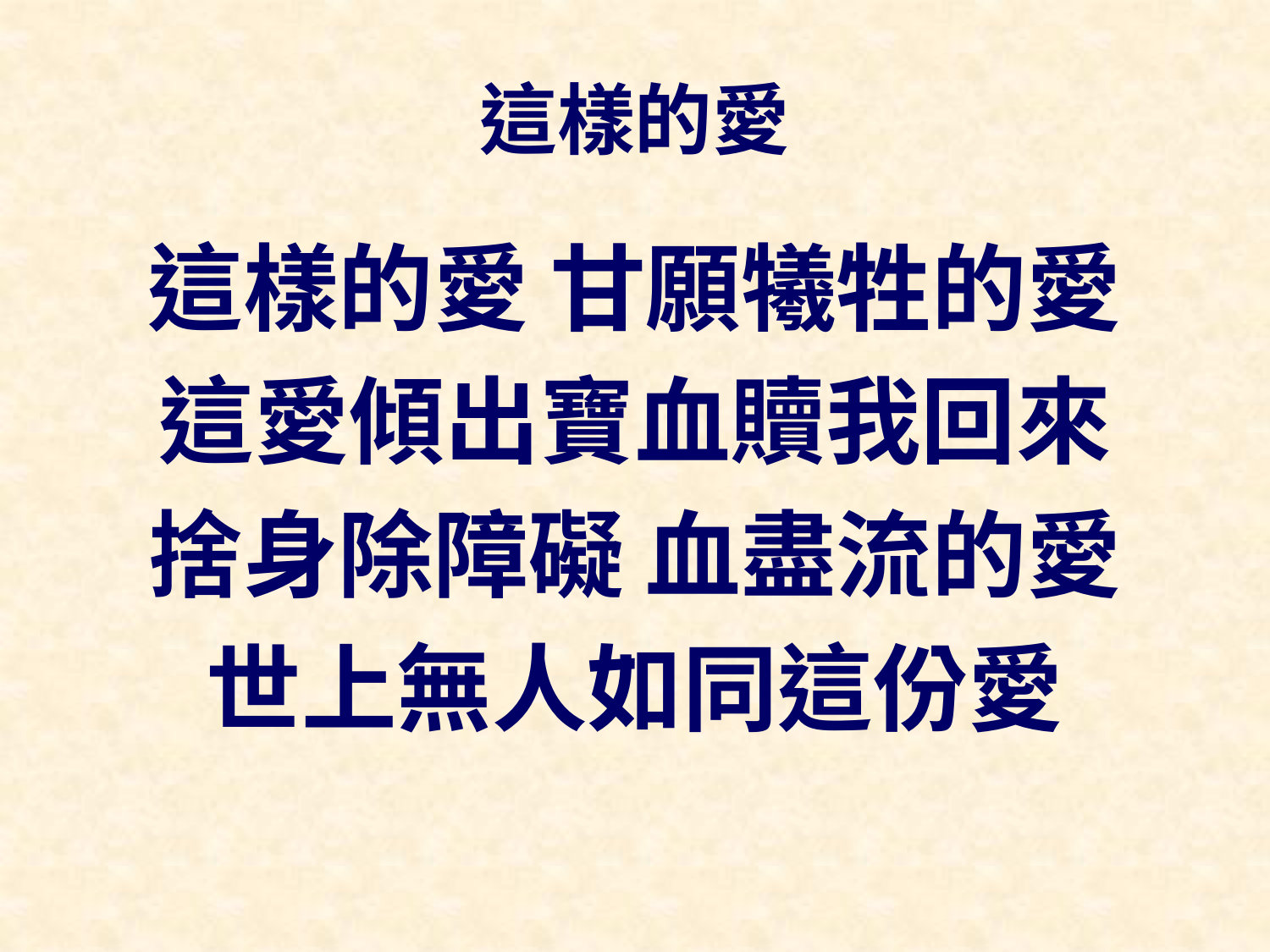

# 這樣的愛
這樣的愛 甘願犧牲的愛
這愛傾出寶血贖我回來
捨身除障礙 血盡流的愛
世上無人如同這份愛